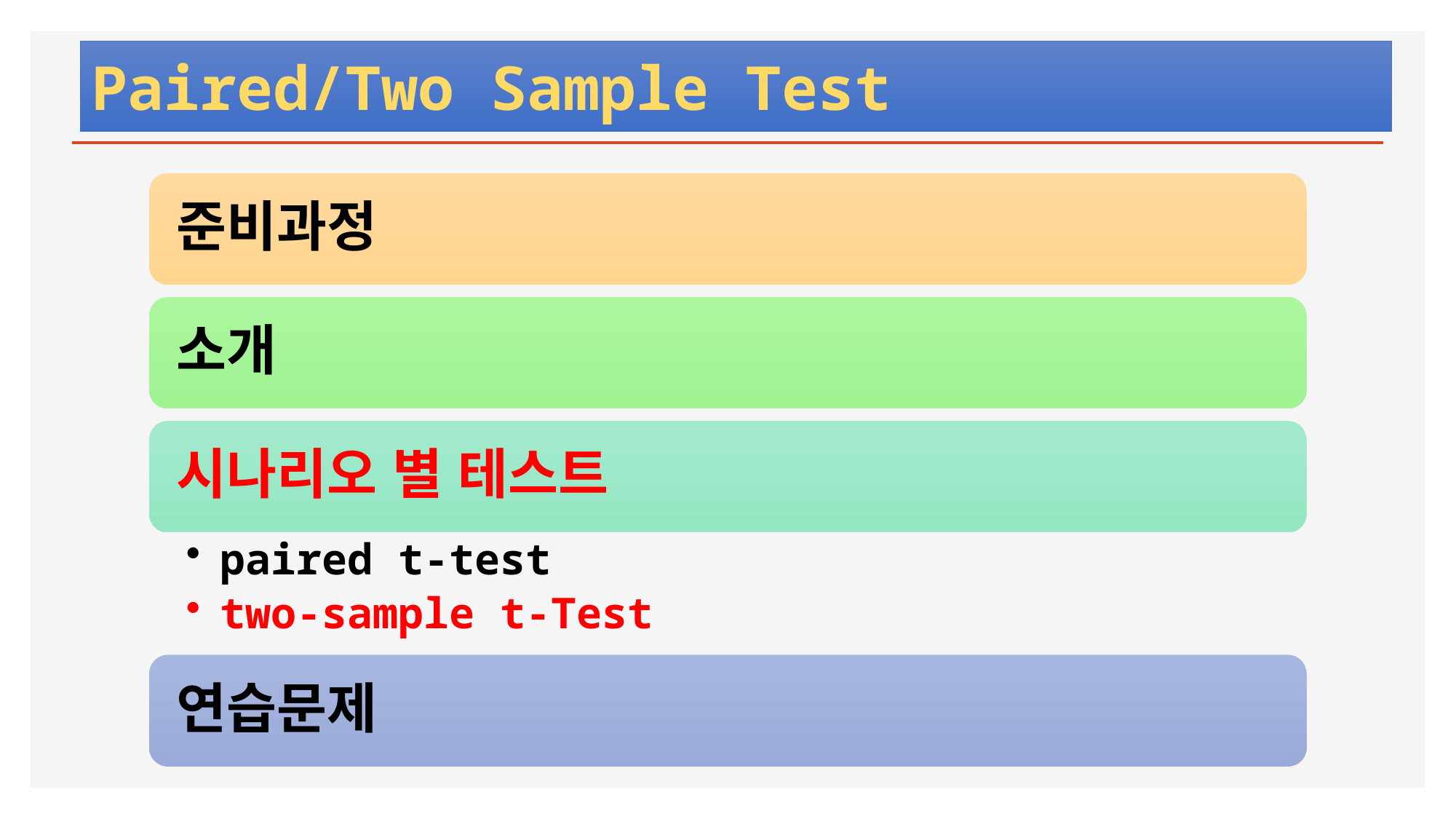

Paired/Two Sample Test
준비과정
소개
시나리오 별 테스트
paired t-test
two-sample t-Test
연습문제